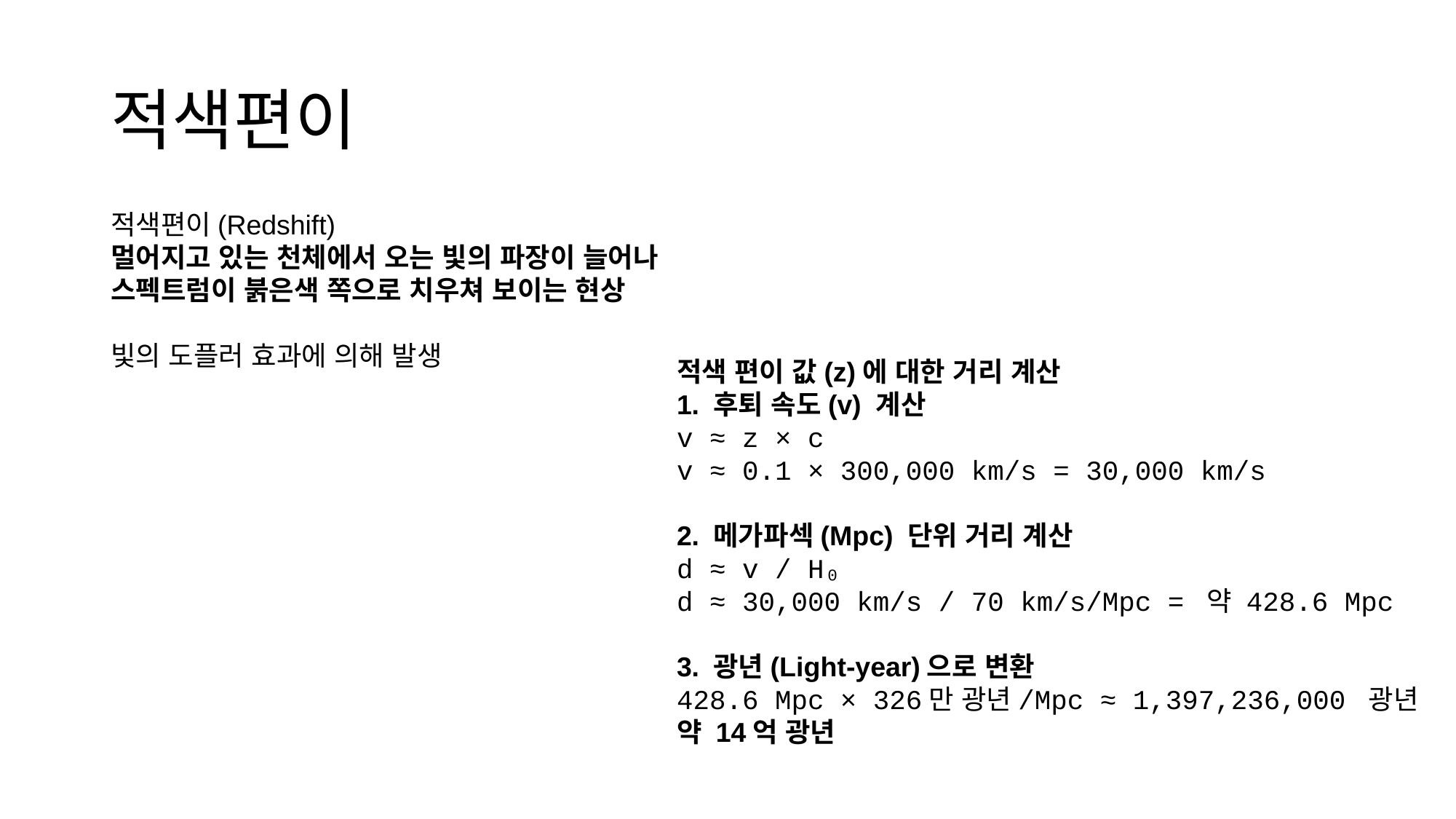

# 적색편이
적색편이(Redshift)
멀어지고 있는 천체에서 오는 빛의 파장이 늘어나 스펙트럼이 붉은색 쪽으로 치우쳐 보이는 현상

빛의 도플러 효과에 의해 발생
적색 편이 값(z)에 대한 거리 계산
1. 후퇴 속도(v) 계산
v ≈ z × c
v ≈ 0.1 × 300,000 km/s = 30,000 km/s

2. 메가파섹(Mpc) 단위 거리 계산
d ≈ v / H₀
d ≈ 30,000 km/s / 70 km/s/Mpc = 약 428.6 Mpc

3. 광년(Light-year)으로 변환
428.6 Mpc × 326만 광년/Mpc ≈ 1,397,236,000 광년
약 14억 광년